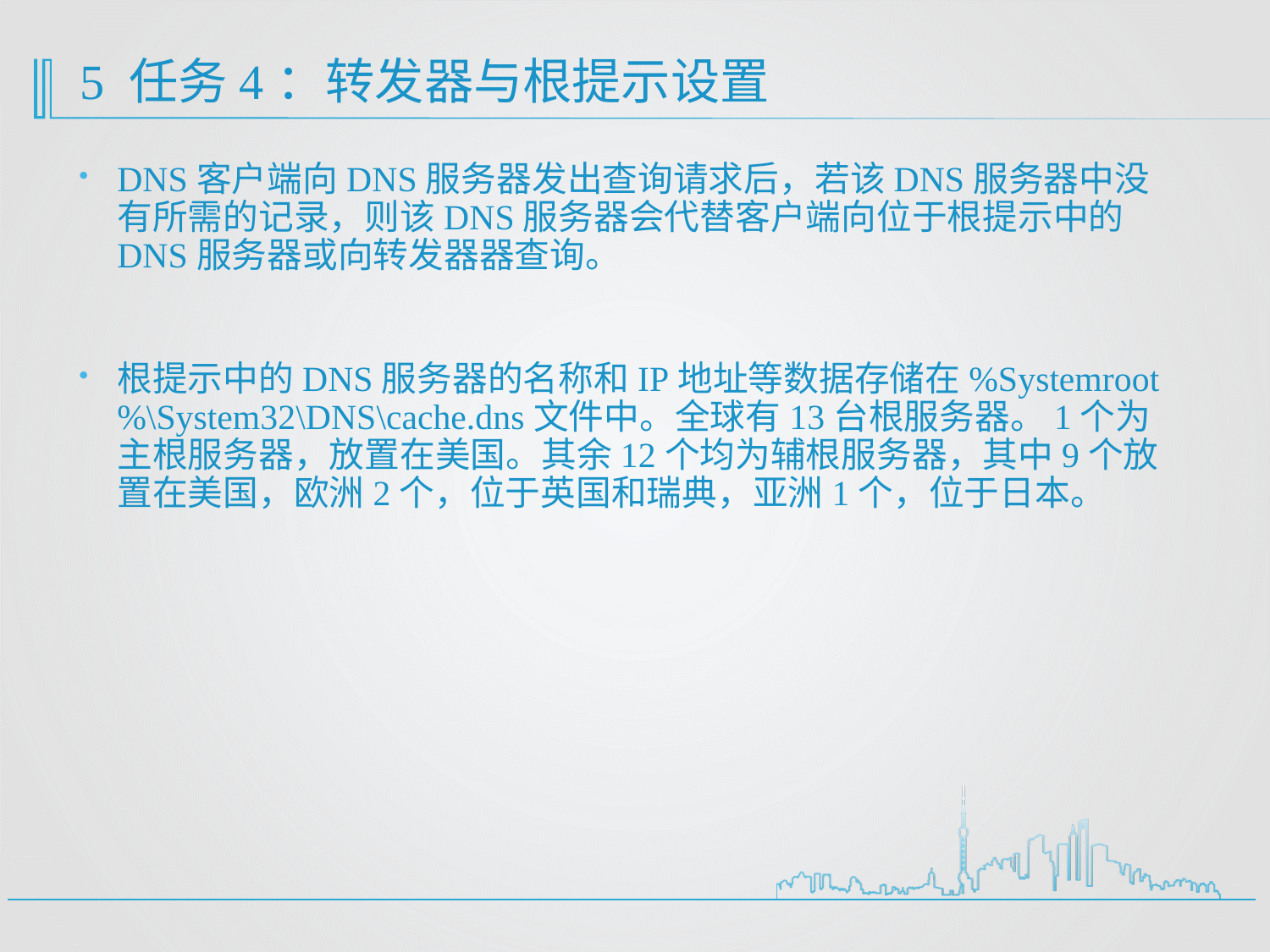

# 5 任务4：转发器与根提示设置
DNS客户端向DNS服务器发出查询请求后，若该DNS服务器中没有所需的记录，则该DNS服务器会代替客户端向位于根提示中的DNS服务器或向转发器器查询。

根提示中的DNS服务器的名称和IP地址等数据存储在%Systemroot%\System32\DNS\cache.dns文件中。全球有13台根服务器。1个为主根服务器，放置在美国。其余12个均为辅根服务器，其中9个放置在美国，欧洲2个，位于英国和瑞典，亚洲1个，位于日本。